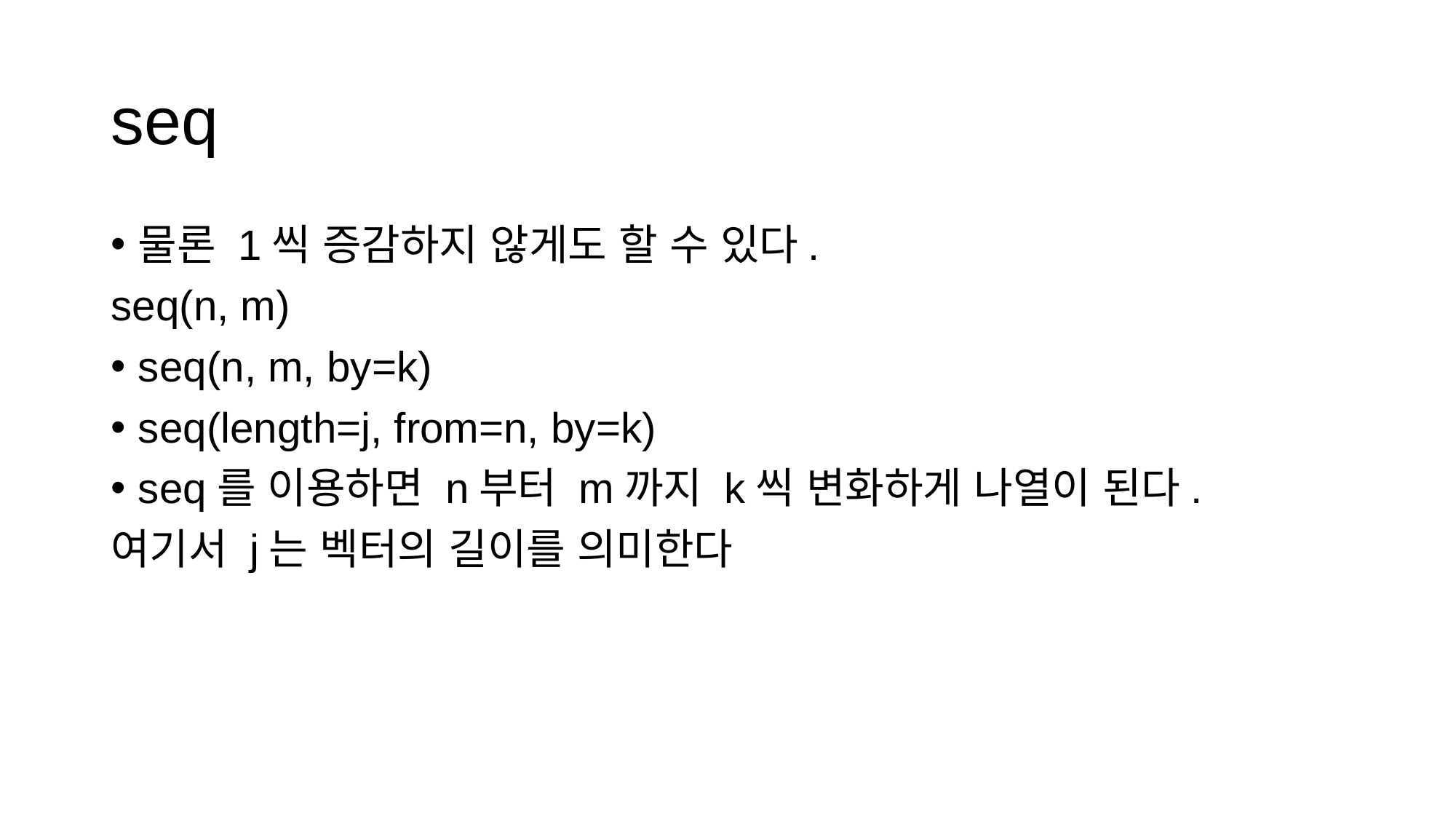

# seq
물론 1씩 증감하지 않게도 할 수 있다.
seq(n, m)
seq(n, m, by=k)
seq(length=j, from=n, by=k)
seq를 이용하면 n부터 m까지 k씩 변화하게 나열이 된다.
여기서 j는 벡터의 길이를 의미한다